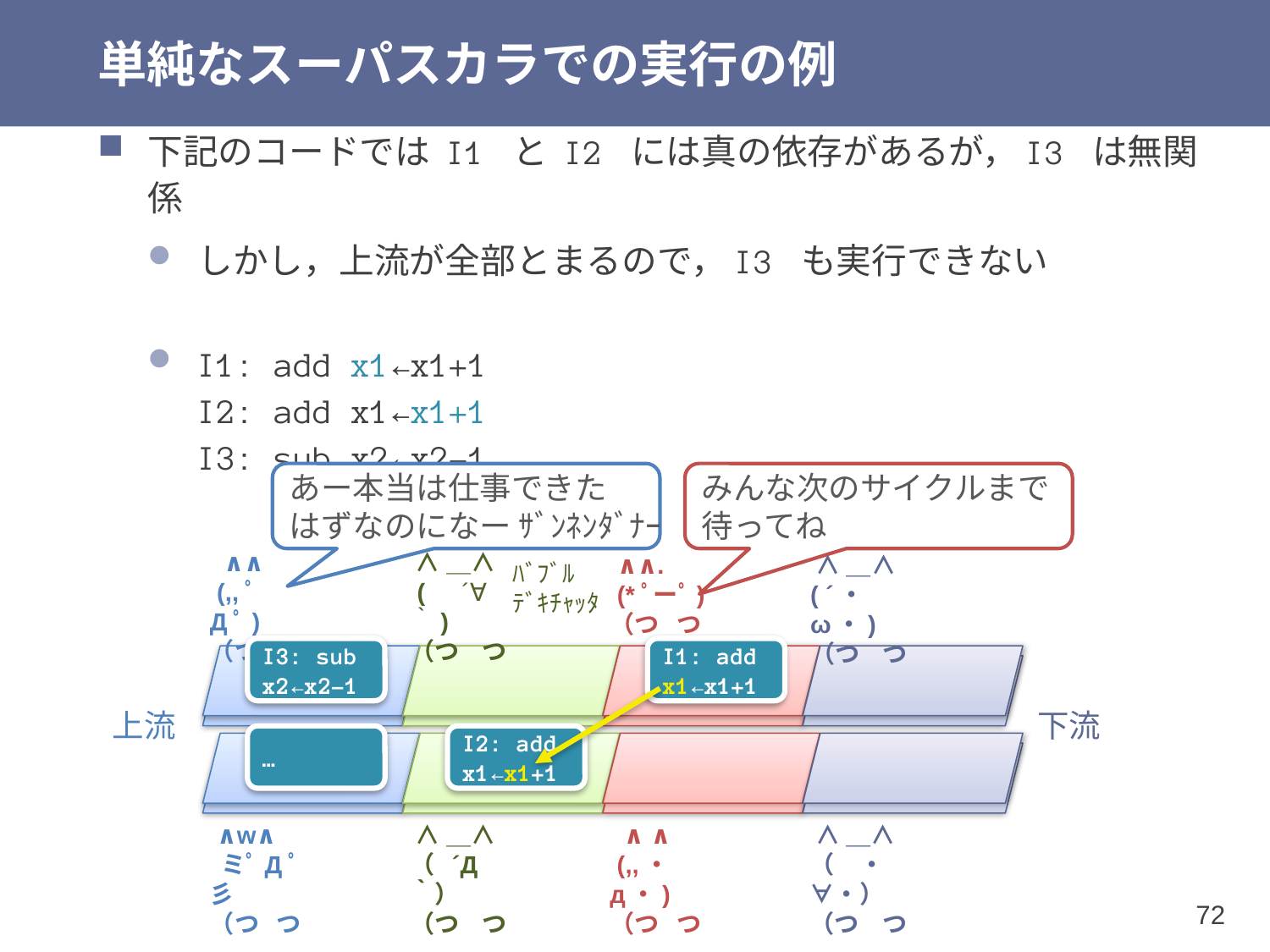

# 単純なスーパスカラでの実行の例
下記のコードでは I1 と I2 には真の依存があるが，I3 は無関係
しかし，上流が全部とまるので，I3 も実行できない
I1: add x1←x1+1
I2: add x1←x1+1
I3: sub x2←x2-1
あー本当は仕事できた
はずなのになー ｻﾞﾝﾈﾝﾀﾞﾅｰ
みんな次のサイクルまで
待ってね
  ∧∧
 (,,ﾟДﾟ)
（つ   つ
 ∧＿∧
 (　´∀｀)
（つ    つ
 ∧∧.
 (*ﾟーﾟ)（つ   つ
 ∧＿∧
( ´・ω・)（つ    つ
ﾊﾞﾌﾞﾙ
ﾃﾞｷﾁｬｯﾀ
I3: sub
x2←x2-1
I1: add
x1←x1+1

上流
下流
…
I2: add
x1←x1+1

 ∧w∧
 ミﾟДﾟ彡
（つ   つ
 ∧＿∧
（  ´Д｀）
（つ    つ
  ∧ ∧
 (,,・д・)（つ   つ
 ∧＿∧
（　・∀・）（つ    つ